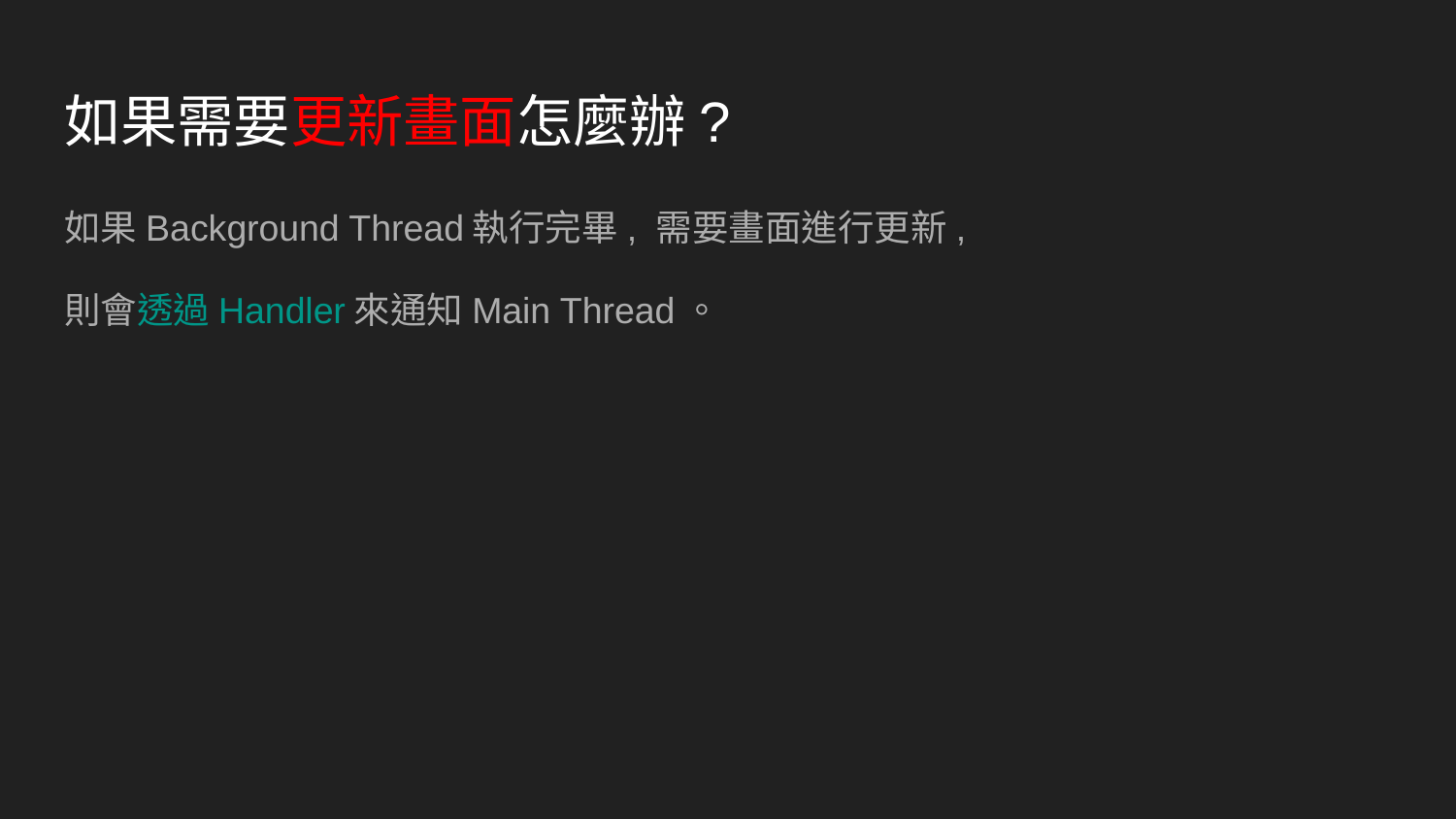

# 如果需要更新畫面怎麼辦?
如果Background Thread執行完畢, 需要畫面進行更新,
則會透過Handler來通知Main Thread。